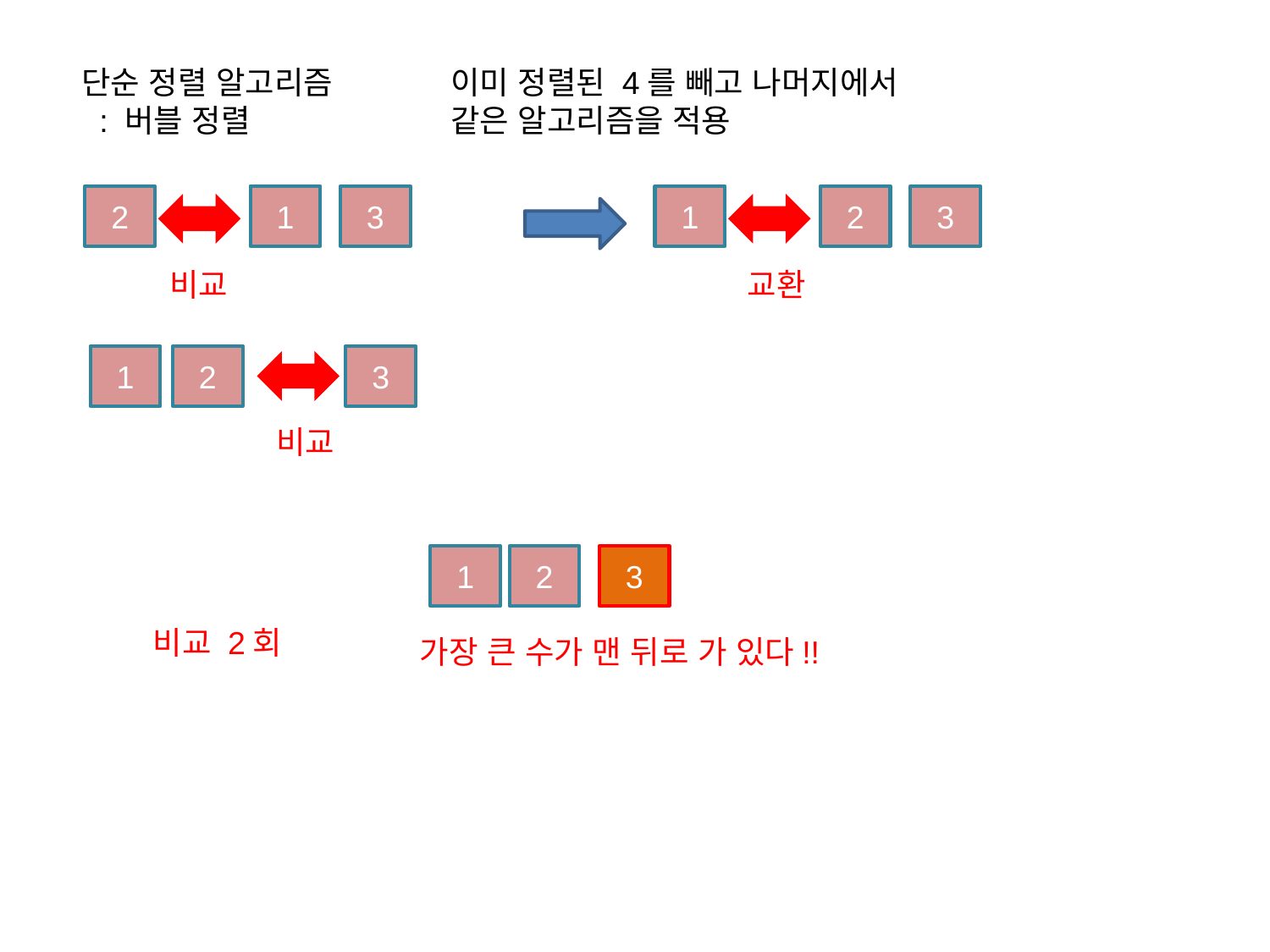

이미 정렬된 4를 빼고 나머지에서
같은 알고리즘을 적용
단순 정렬 알고리즘
  : 버블 정렬
2
1
3
1
2
3

비교
교환
1
2
3

비교
1
2
3
비교 2회
가장 큰 수가 맨 뒤로 가 있다!!